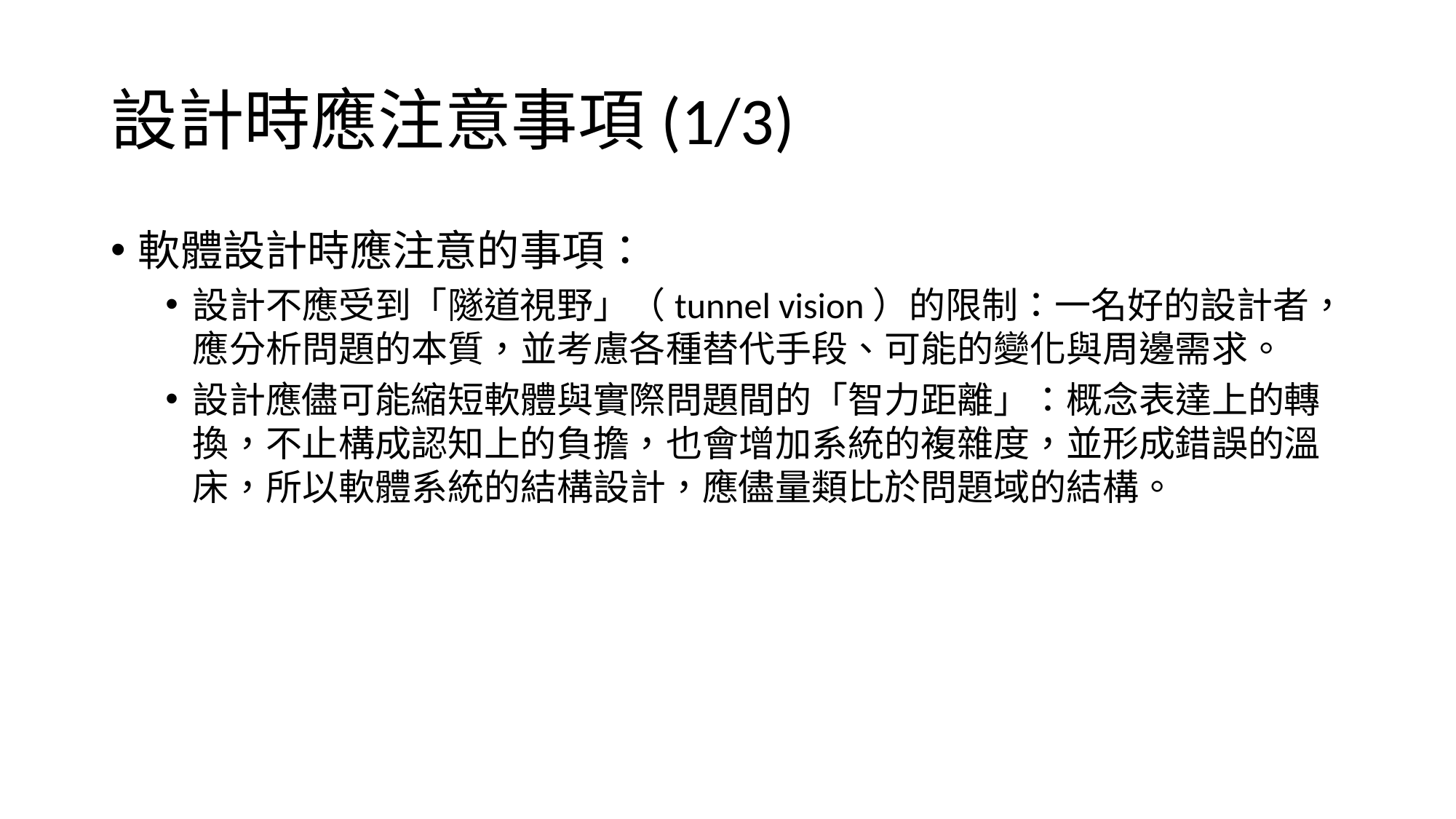

設計時應注意事項(1/3)
軟體設計時應注意的事項：
設計不應受到「隧道視野」（tunnel vision）的限制：一名好的設計者，應分析問題的本質，並考慮各種替代手段、可能的變化與周邊需求。
設計應儘可能縮短軟體與實際問題間的「智力距離」：概念表達上的轉換，不止構成認知上的負擔，也會增加系統的複雜度，並形成錯誤的溫床，所以軟體系統的結構設計，應儘量類比於問題域的結構。